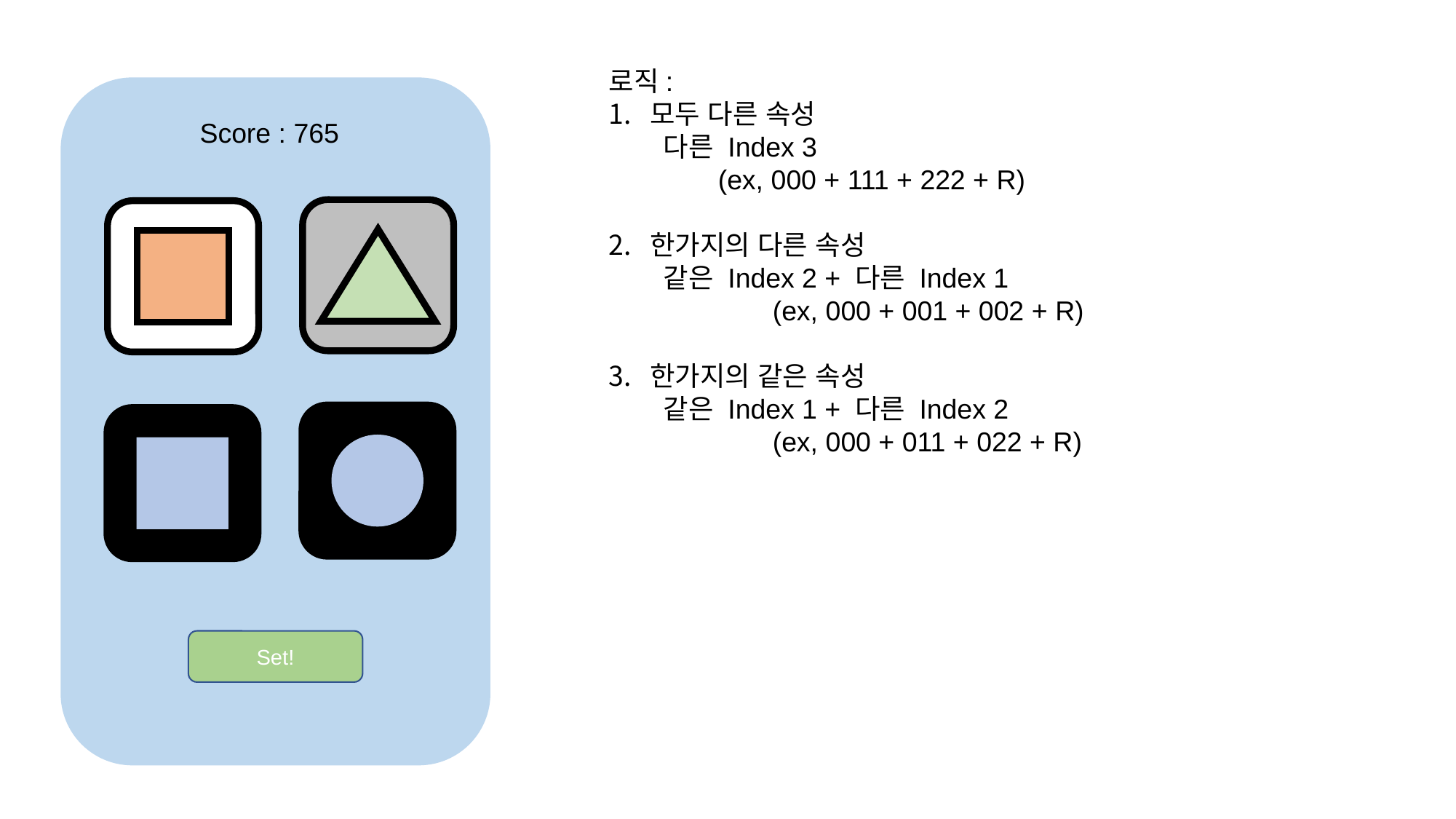

로직:
모두 다른 속성
다른 Index 3
(ex, 000 + 111 + 222 + R)

한가지의 다른 속성
같은 Index 2 + 다른 Index 1
	(ex, 000 + 001 + 002 + R)

한가지의 같은 속성
같은 Index 1 + 다른 Index 2
	(ex, 000 + 011 + 022 + R)

Score : 765

Set!